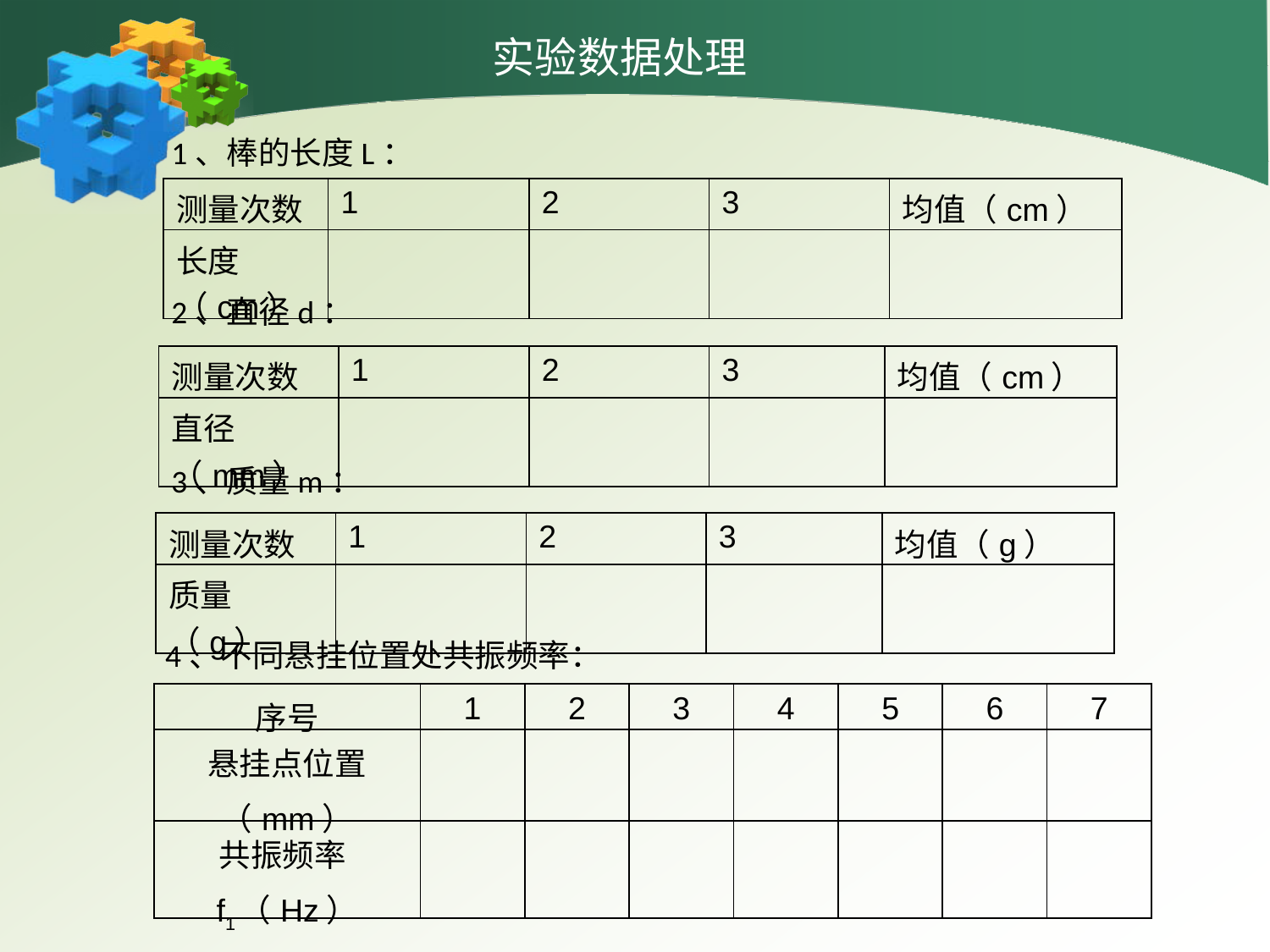

实验数据处理

1、棒的长度L：
| 测量次数 | 1 | 2 | 3 | 均值（cm） |
| --- | --- | --- | --- | --- |
| 长度（cm） |  |  |  |  |
2、直径d：
| 测量次数 | 1 | 2 | 3 | 均值（cm） |
| --- | --- | --- | --- | --- |
| 直径（mm） |  |  |  |  |
3、质量m：
| 测量次数 | 1 | 2 | 3 | 均值（g） |
| --- | --- | --- | --- | --- |
| 质量（g） |  |  |  |  |
4、不同悬挂位置处共振频率：
| 序号 | 1 | 2 | 3 | 4 | 5 | 6 | 7 |
| --- | --- | --- | --- | --- | --- | --- | --- |
| 悬挂点位置（mm） |  |  |  |  |  |  |  |
| 共振频率f1（Hz） |  |  |  |  |  |  |  |